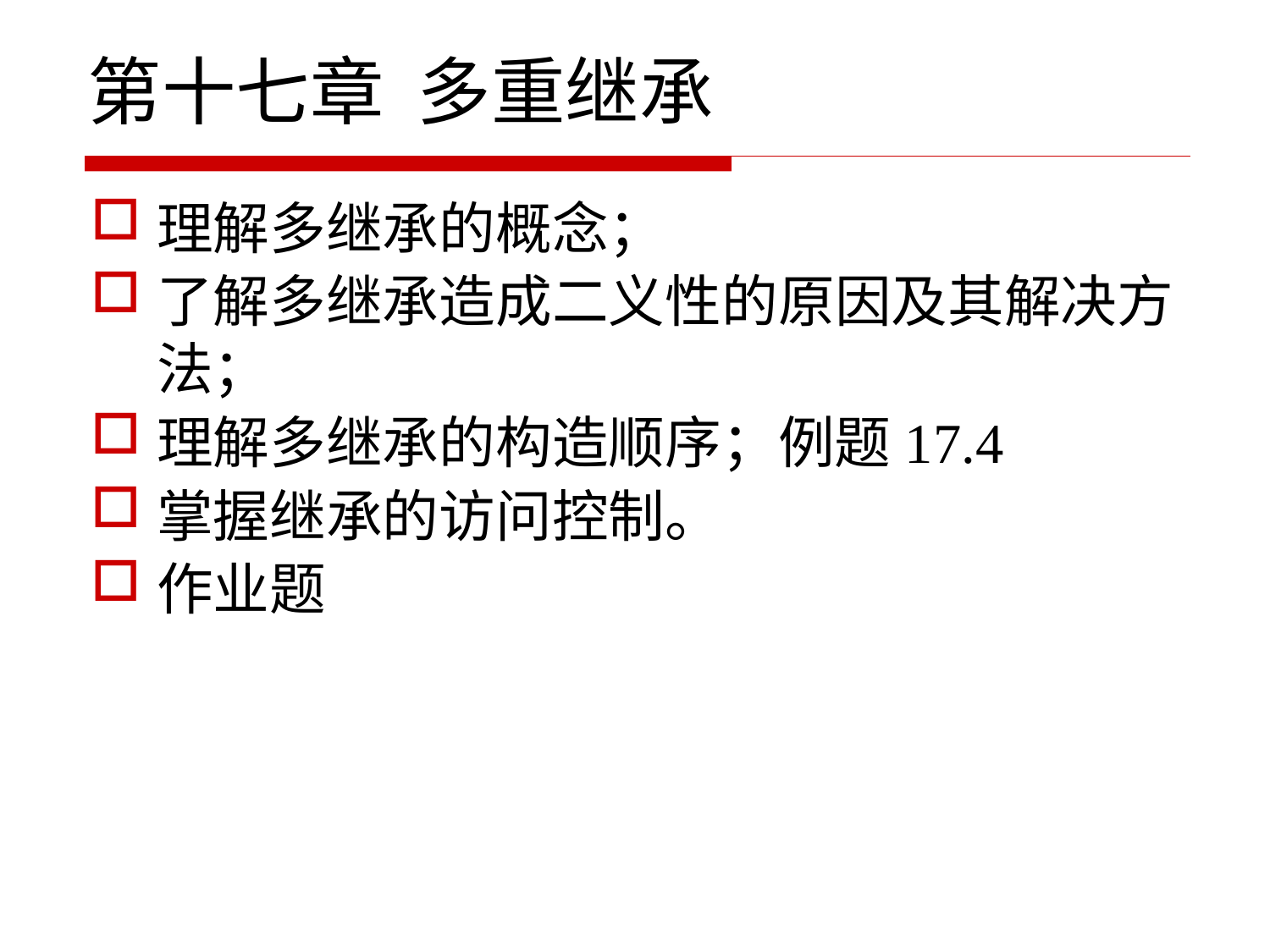

# 第十七章  多重继承
理解多继承的概念；
了解多继承造成二义性的原因及其解决方法；
理解多继承的构造顺序；例题17.4
掌握继承的访问控制。
作业题